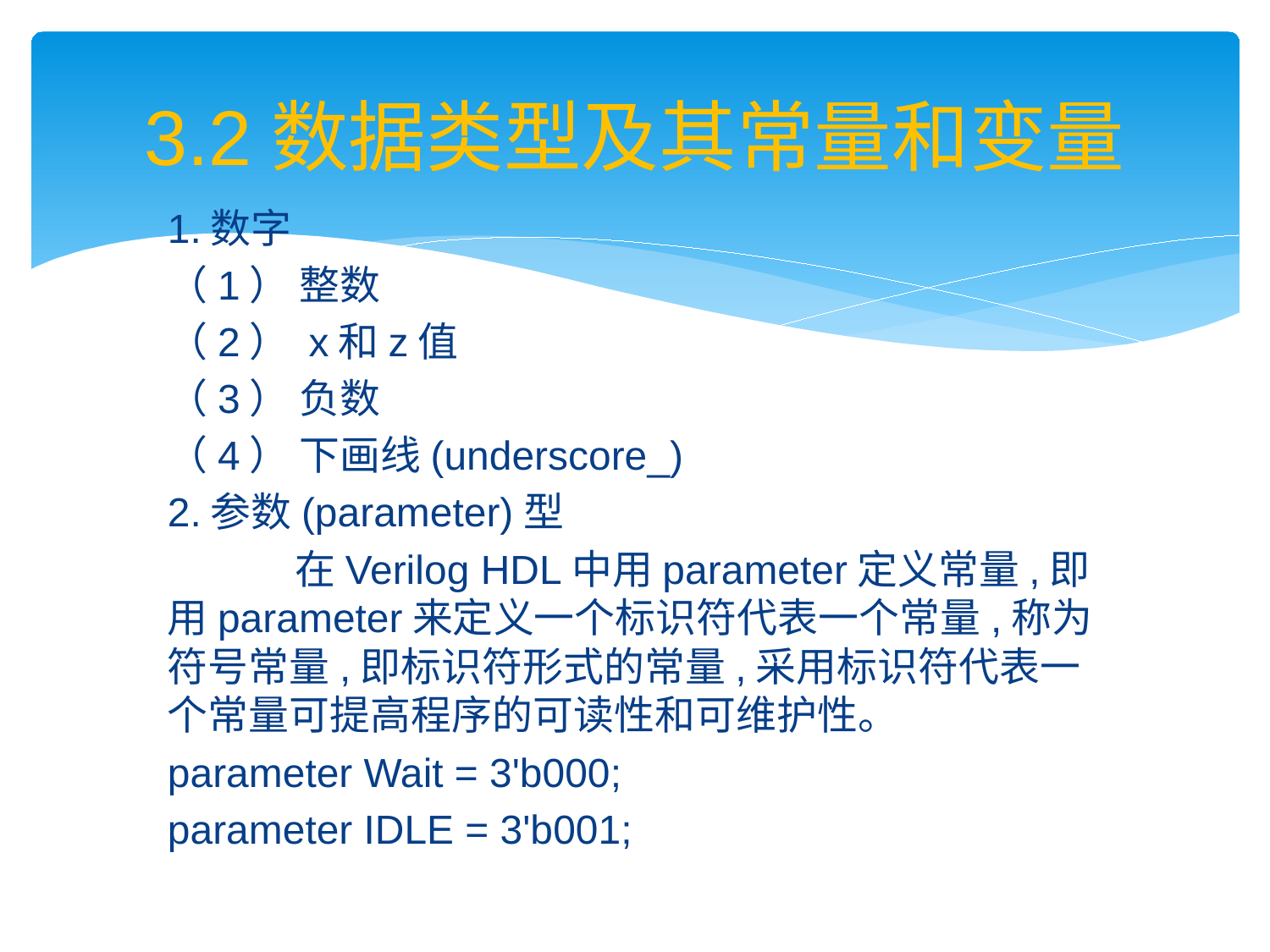

# 3.2数据类型及其常量和变量
1.数字
（1） 整数
（2） x和z值
（3） 负数
（4） 下画线(underscore_)
2.参数(parameter)型
             在Verilog HDL中用parameter定义常量,即用parameter来定义一个标识符代表一个常量,称为符号常量,即标识符形式的常量,采用标识符代表一个常量可提高程序的可读性和可维护性。
parameter Wait = 3'b000;
parameter IDLE = 3'b001;